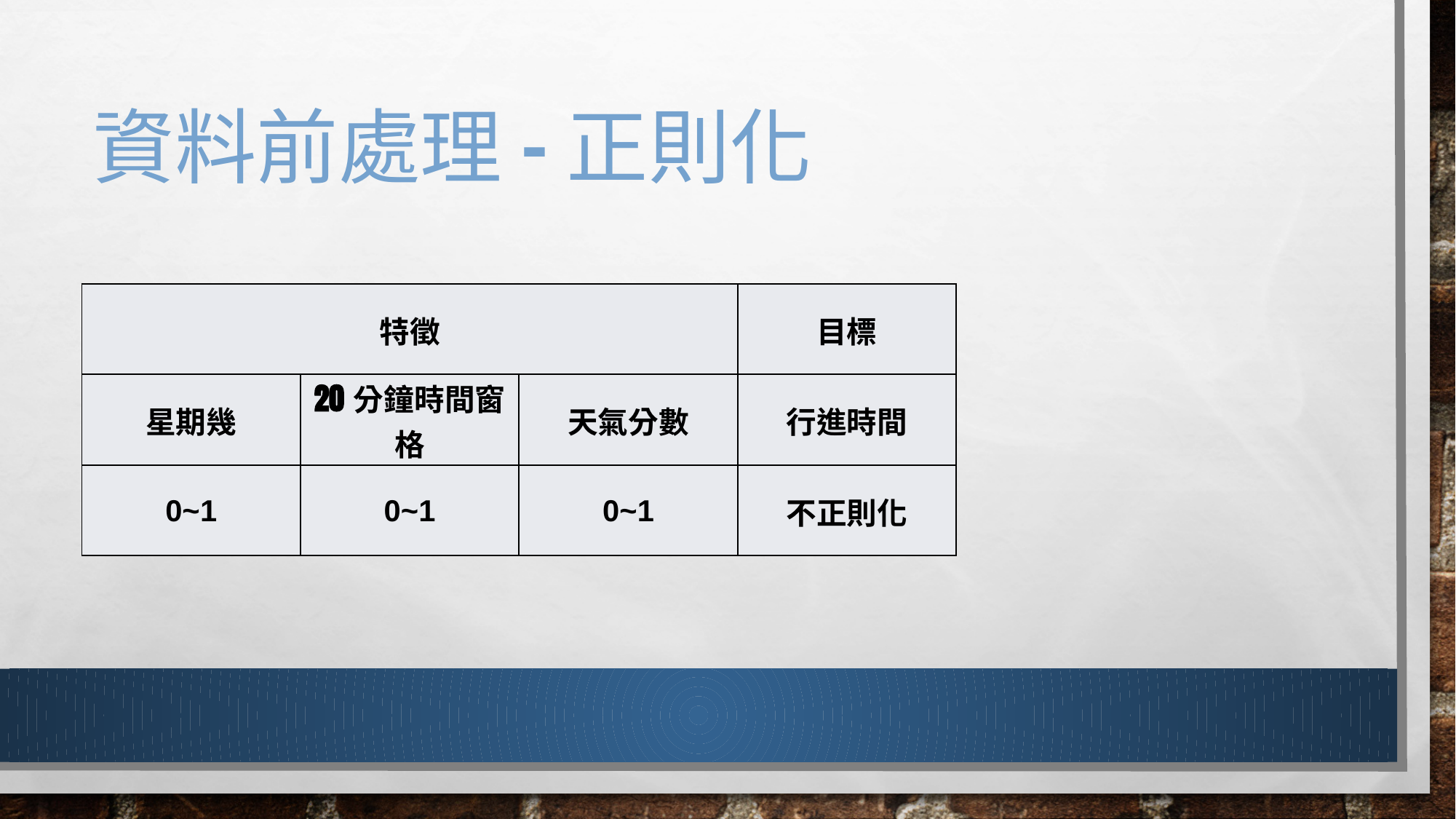

# 資料前處理-正則化
| 特徵 |  |  | 目標 |
| --- | --- | --- | --- |
| 星期幾 | 20分鐘時間窗格 | 天氣分數 | 行進時間 |
| 0~1 | 0~1 | 0~1 | 不正則化 |